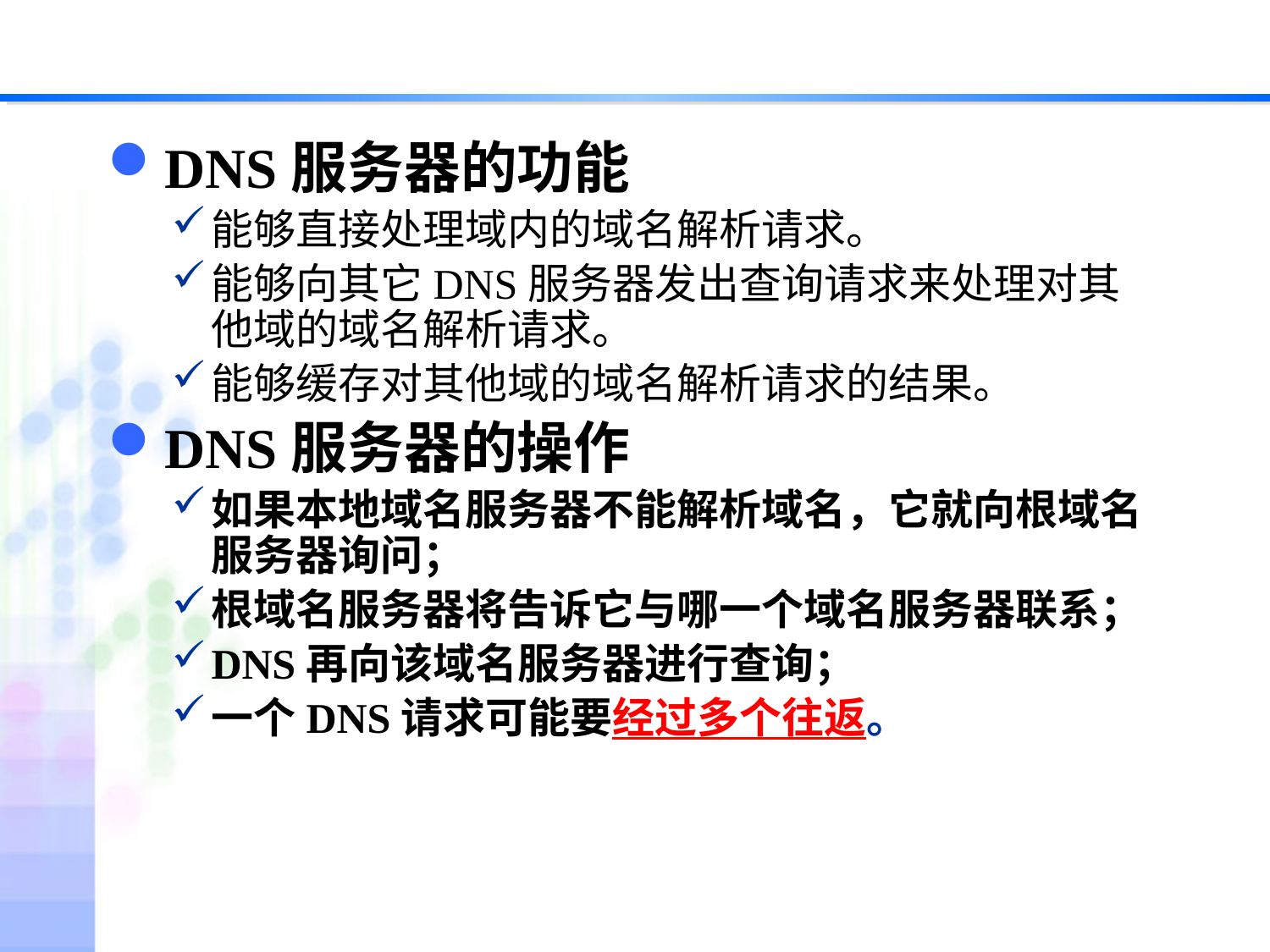

#
DNS服务器的功能
能够直接处理域内的域名解析请求。
能够向其它DNS服务器发出查询请求来处理对其他域的域名解析请求。
能够缓存对其他域的域名解析请求的结果。
DNS服务器的操作
如果本地域名服务器不能解析域名，它就向根域名服务器询问；
根域名服务器将告诉它与哪一个域名服务器联系；
DNS再向该域名服务器进行查询；
一个DNS请求可能要经过多个往返。